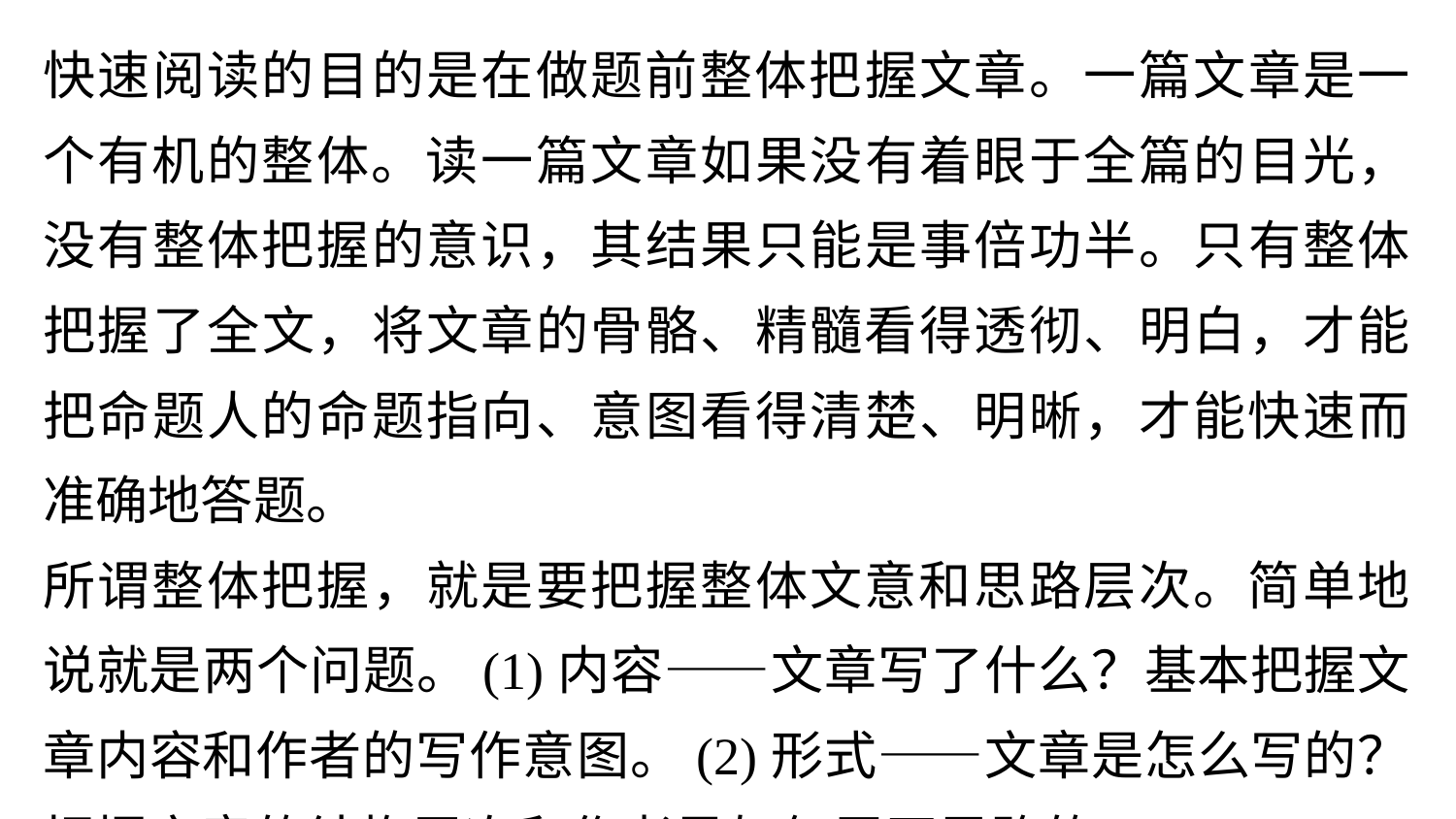

快速阅读的目的是在做题前整体把握文章。一篇文章是一个有机的整体。读一篇文章如果没有着眼于全篇的目光，没有整体把握的意识，其结果只能是事倍功半。只有整体把握了全文，将文章的骨骼、精髓看得透彻、明白，才能把命题人的命题指向、意图看得清楚、明晰，才能快速而准确地答题。
所谓整体把握，就是要把握整体文意和思路层次。简单地说就是两个问题。(1)内容——文章写了什么？基本把握文章内容和作者的写作意图。(2)形式——文章是怎么写的？把握文章的结构层次和作者是如何展开思路的。